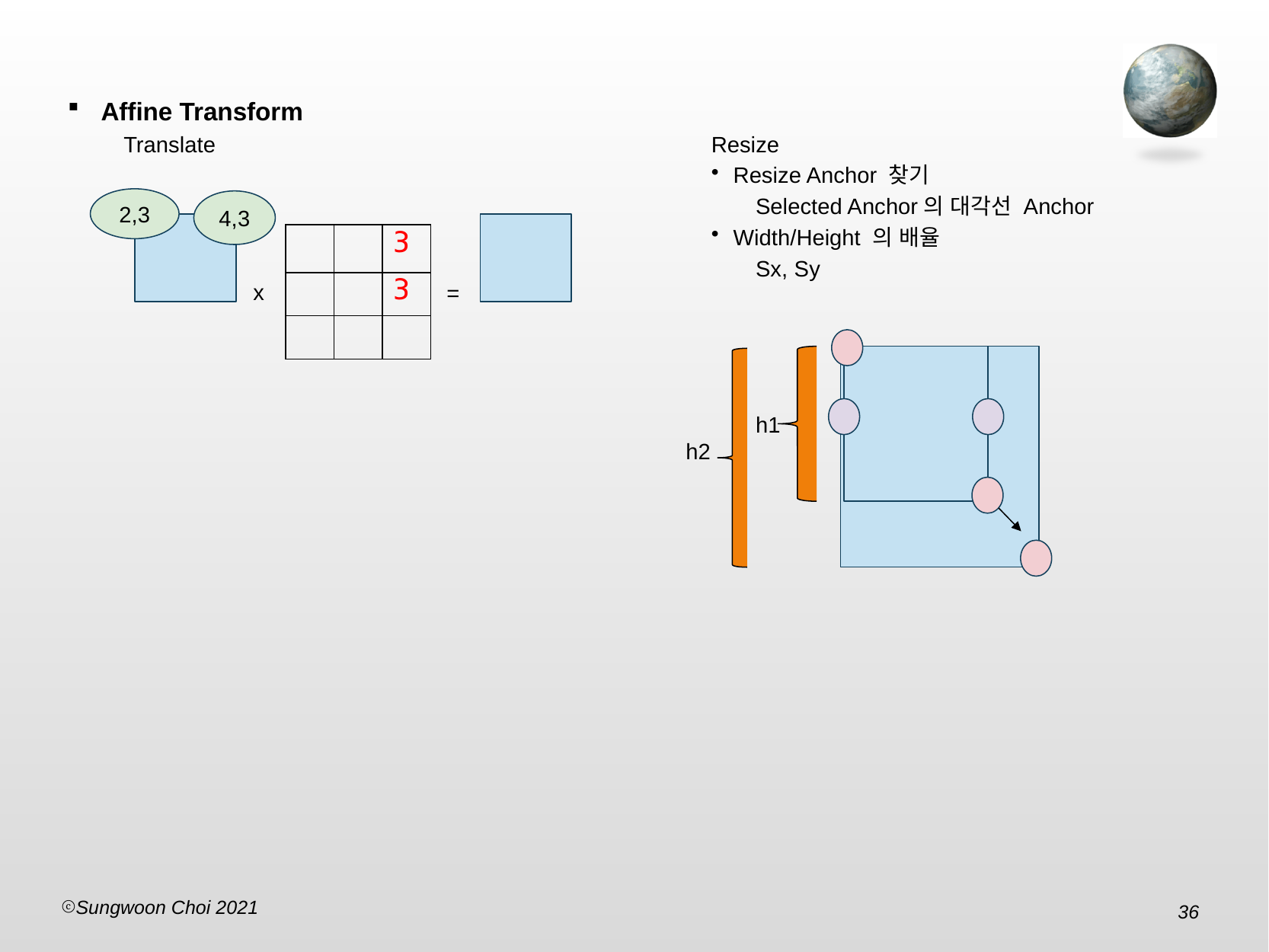

Affine Transform
Translate

Resize
Resize Anchor 찾기
Selected Anchor의 대각선 Anchor
Width/Height 의 배율
Sx, Sy

2,3
4,3

|  |  | 3 |
| --- | --- | --- |
|  |  | 3 |
|  |  |  |
x
=

h1

h2

Sungwoon Choi 2021
36